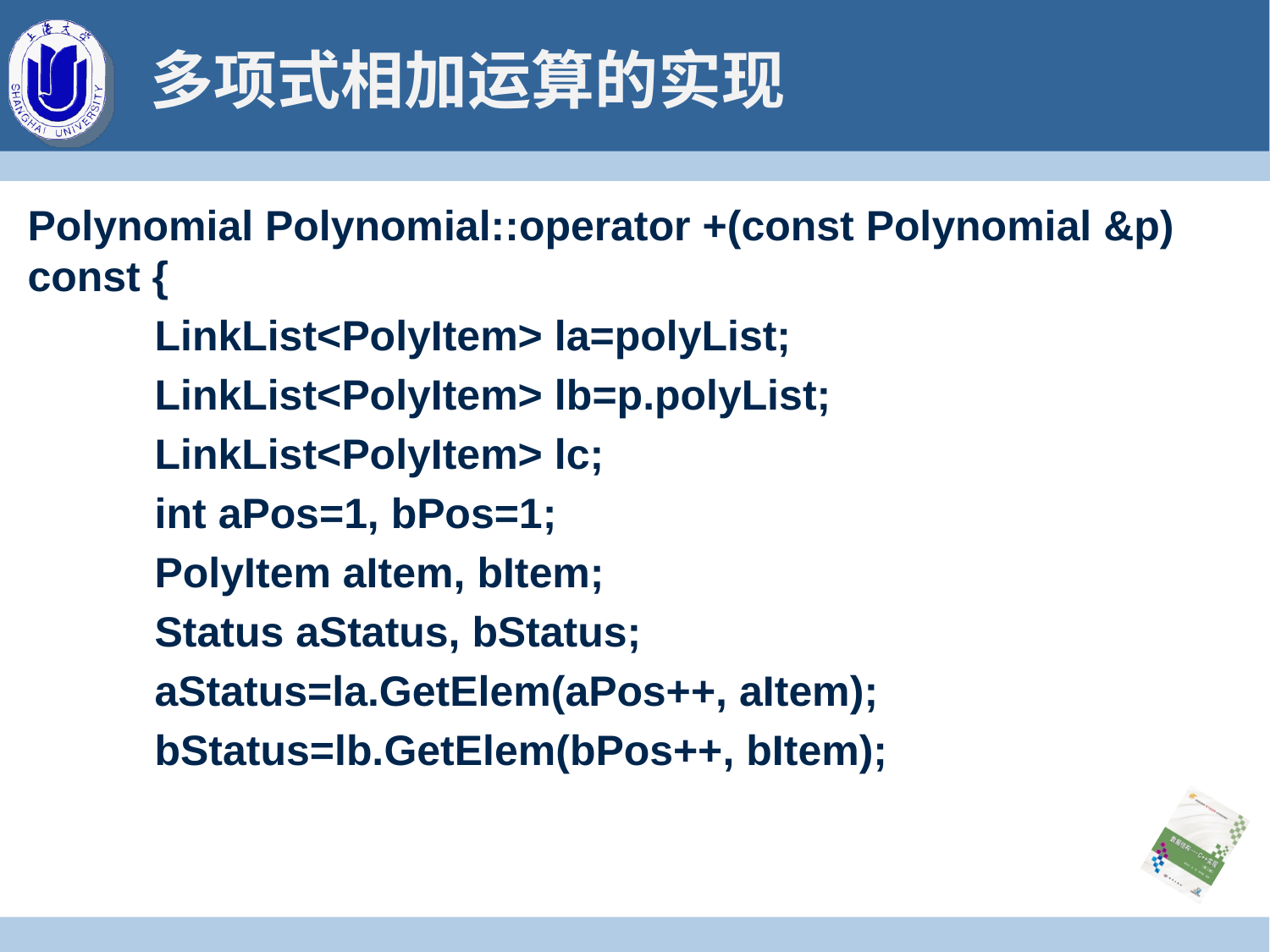

# 多项式相加运算的实现
Polynomial Polynomial::operator +(const Polynomial &p) const {
	LinkList<PolyItem> la=polyList;
	LinkList<PolyItem> lb=p.polyList;
	LinkList<PolyItem> lc;
	int aPos=1, bPos=1;
	PolyItem aItem, bItem;
	Status aStatus, bStatus;
	aStatus=la.GetElem(aPos++, aItem);
	bStatus=lb.GetElem(bPos++, bItem);